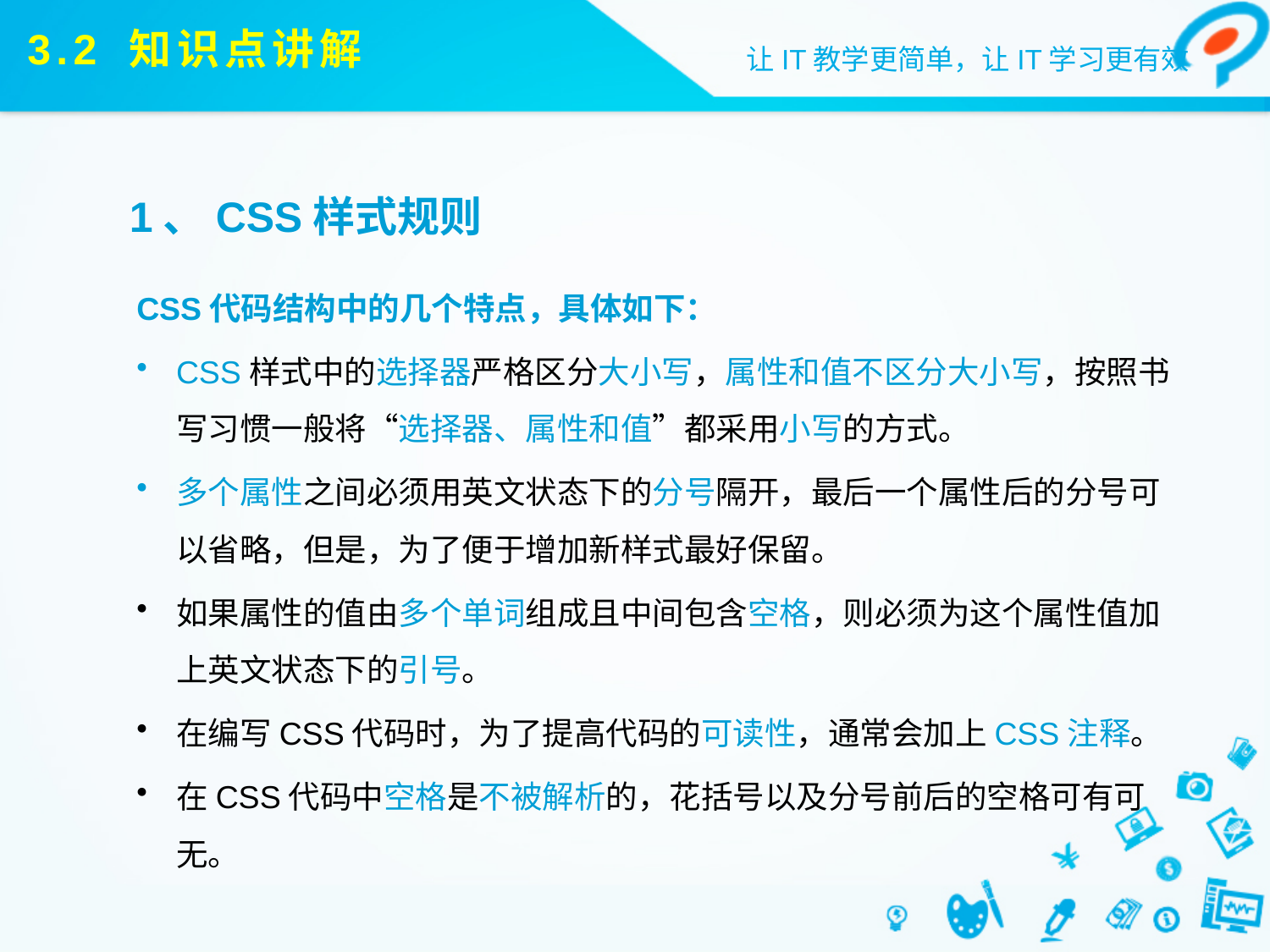

# 3.2 知识点讲解
1、CSS样式规则
CSS代码结构中的几个特点，具体如下：
CSS样式中的选择器严格区分大小写，属性和值不区分大小写，按照书写习惯一般将“选择器、属性和值”都采用小写的方式。
多个属性之间必须用英文状态下的分号隔开，最后一个属性后的分号可以省略，但是，为了便于增加新样式最好保留。
如果属性的值由多个单词组成且中间包含空格，则必须为这个属性值加上英文状态下的引号。
在编写CSS代码时，为了提高代码的可读性，通常会加上CSS注释。
在CSS代码中空格是不被解析的，花括号以及分号前后的空格可有可无。